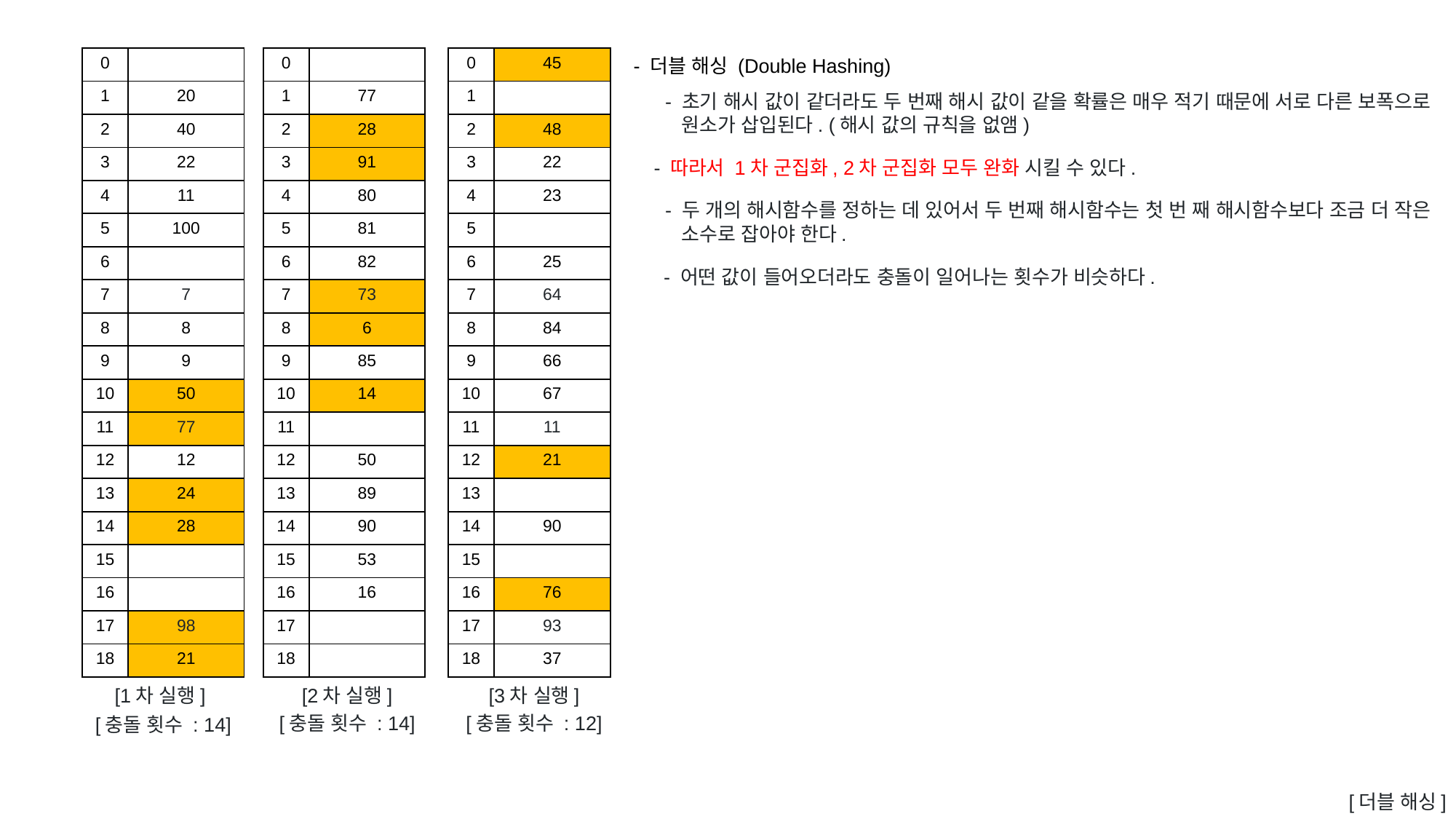

| 0 |  |
| --- | --- |
| 1 | 20 |
| 2 | 40 |
| 3 | 22 |
| 4 | 11 |
| 5 | 100 |
| 6 |  |
| 7 | 7 |
| 8 | 8 |
| 9 | 9 |
| 10 | 50 |
| 11 | 77 |
| 12 | 12 |
| 13 | 24 |
| 14 | 28 |
| 15 |  |
| 16 |  |
| 17 | 98 |
| 18 | 21 |
| 0 |  |
| --- | --- |
| 1 | 77 |
| 2 | 28 |
| 3 | 91 |
| 4 | 80 |
| 5 | 81 |
| 6 | 82 |
| 7 | 73 |
| 8 | 6 |
| 9 | 85 |
| 10 | 14 |
| 11 |  |
| 12 | 50 |
| 13 | 89 |
| 14 | 90 |
| 15 | 53 |
| 16 | 16 |
| 17 |  |
| 18 |  |
| 0 | 45 |
| --- | --- |
| 1 |  |
| 2 | 48 |
| 3 | 22 |
| 4 | 23 |
| 5 |  |
| 6 | 25 |
| 7 | 64 |
| 8 | 84 |
| 9 | 66 |
| 10 | 67 |
| 11 | 11 |
| 12 | 21 |
| 13 |  |
| 14 | 90 |
| 15 |  |
| 16 | 76 |
| 17 | 93 |
| 18 | 37 |
- 더블 해싱 (Double Hashing)
- 초기 해시 값이 같더라도 두 번째 해시 값이 같을 확률은 매우 적기 때문에 서로 다른 보폭으로
   원소가 삽입된다. (해시 값의 규칙을 없앰)
- 따라서 1차 군집화, 2차 군집화 모두 완화 시킬 수 있다.
- 두 개의 해시함수를 정하는 데 있어서 두 번째 해시함수는 첫 번 째 해시함수보다 조금 더 작은
   소수로 잡아야 한다.
- 어떤 값이 들어오더라도 충돌이 일어나는 횟수가 비슷하다.
[1차 실행]
[2차 실행]
[3차 실행]
[충돌 횟수 : 14]
[충돌 횟수 : 12]
[충돌 횟수 : 14]
[더블 해싱]